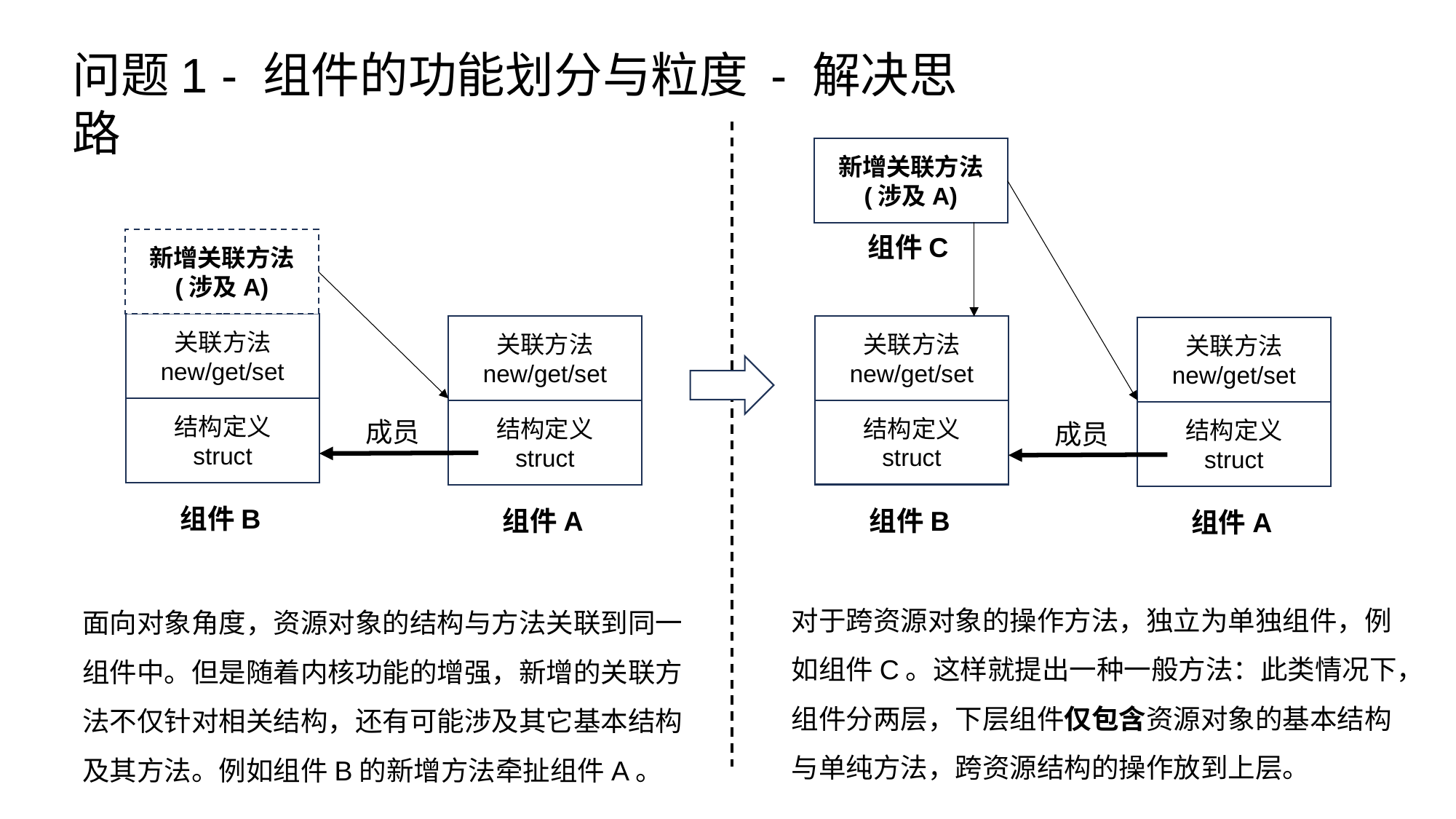

问题1 - 组件的功能划分与粒度 - 解决思路
新增关联方法
(涉及A)
组件C
新增关联方法
(涉及A)
关联方法
new/get/set
关联方法
new/get/set
关联方法
new/get/set
关联方法
new/get/set

结构定义
struct
结构定义
struct
结构定义
struct
结构定义
struct
成员
成员
组件B
组件B
组件A
组件A
对于跨资源对象的操作方法，独立为单独组件，例如组件C。这样就提出一种一般方法：此类情况下，
组件分两层，下层组件仅包含资源对象的基本结构与单纯方法，跨资源结构的操作放到上层。
面向对象角度，资源对象的结构与方法关联到同一组件中。但是随着内核功能的增强，新增的关联方法不仅针对相关结构，还有可能涉及其它基本结构及其方法。例如组件B的新增方法牵扯组件A。